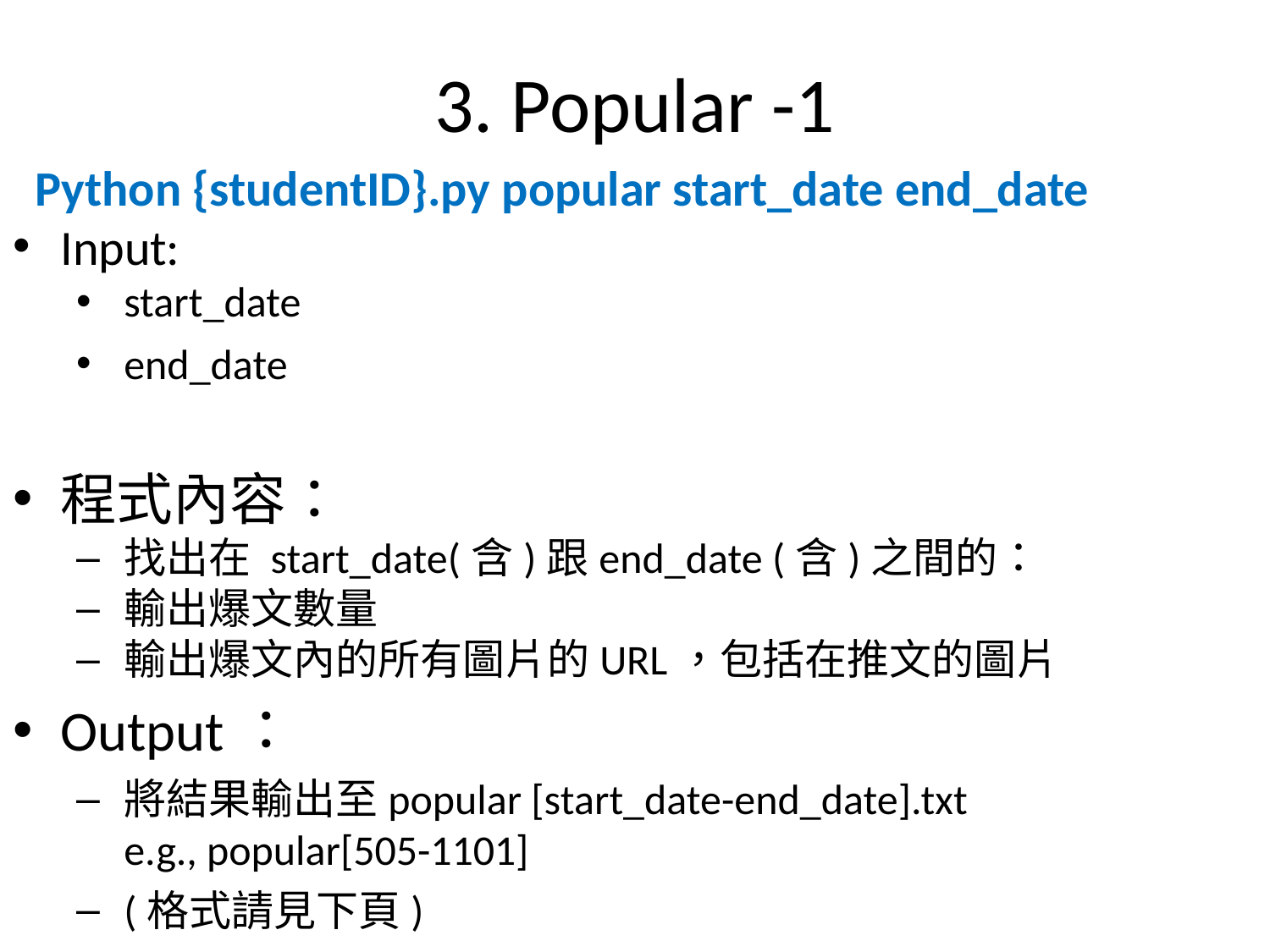

# 3. Popular -1
  Python {studentID}.py popular start_date end_date
Input:
start_date
end_date

程式內容：
找出在 start_date(含)跟end_date (含)之間的：
輸出爆文數量
輸出爆文內的所有圖片的URL，包括在推文的圖片
Output：
將結果輸出至popular [start_date-end_date].txt
e.g., popular[505-1101]
(格式請見下頁)